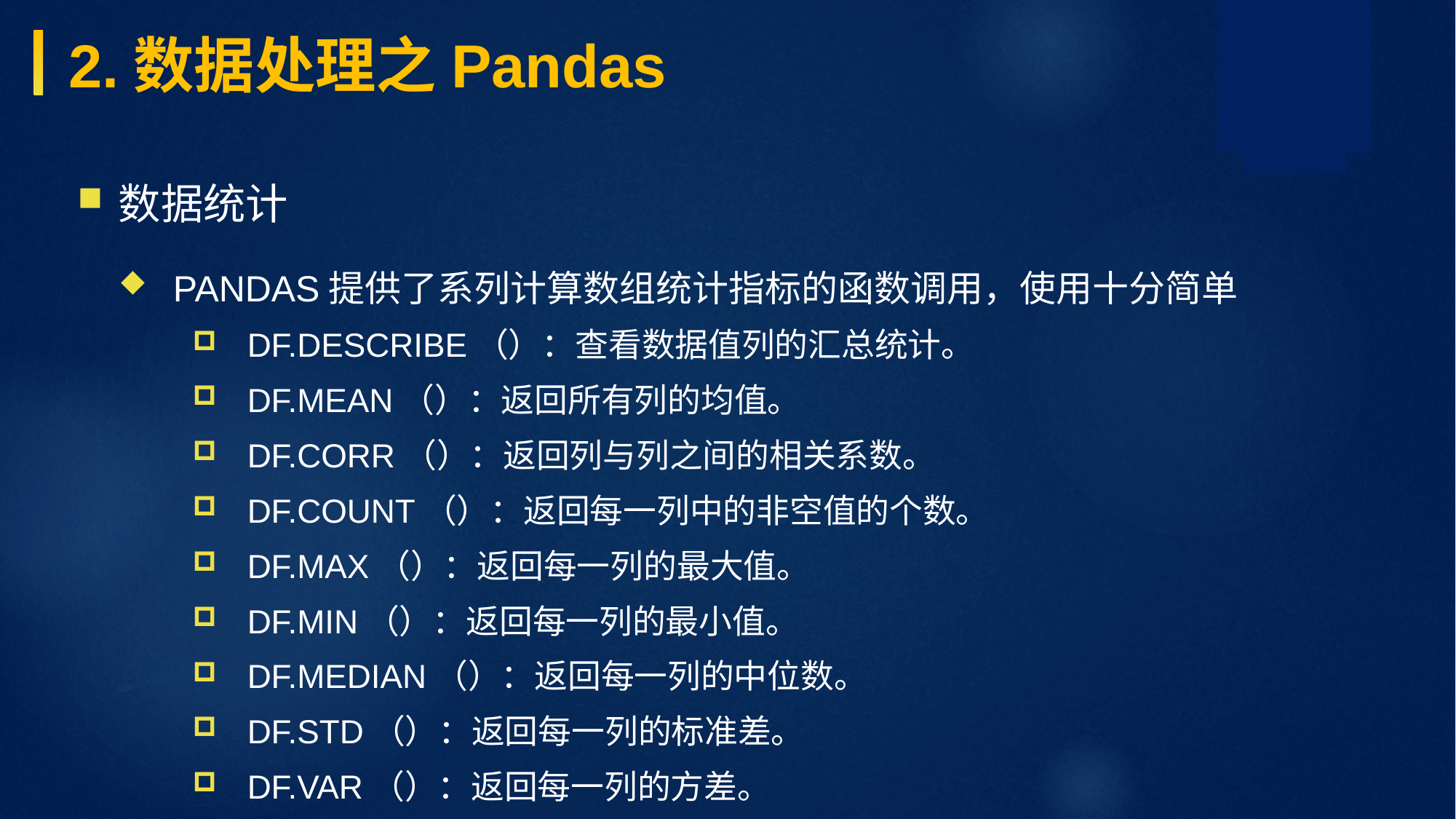

2.数据处理之Pandas
数据统计
Pandas提供了系列计算数组统计指标的函数调用，使用十分简单
df.describe（）：查看数据值列的汇总统计。
df.mean（）：返回所有列的均值。
df.corr（）：返回列与列之间的相关系数。
df.count（）：返回每一列中的非空值的个数。
df.max（）：返回每一列的最大值。
df.min（）：返回每一列的最小值。
df.median（）：返回每一列的中位数。
df.std（）：返回每一列的标准差。
df.var（）：返回每一列的方差。